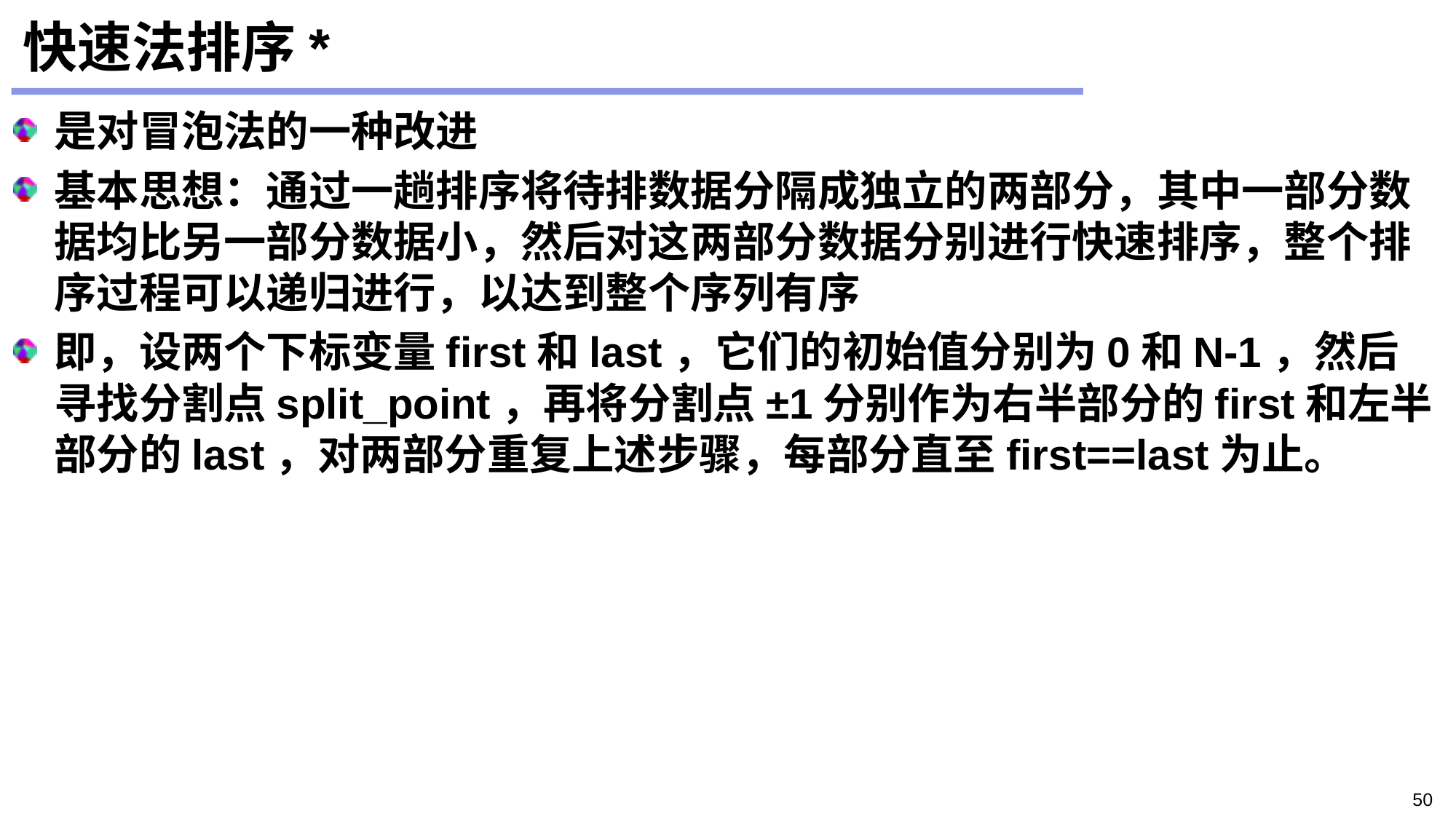

# 快速法排序*
是对冒泡法的一种改进
基本思想：通过一趟排序将待排数据分隔成独立的两部分，其中一部分数据均比另一部分数据小，然后对这两部分数据分别进行快速排序，整个排序过程可以递归进行，以达到整个序列有序
即，设两个下标变量first和last，它们的初始值分别为0和N-1，然后寻找分割点split_point，再将分割点±1分别作为右半部分的first和左半部分的last，对两部分重复上述步骤，每部分直至first==last为止。
50